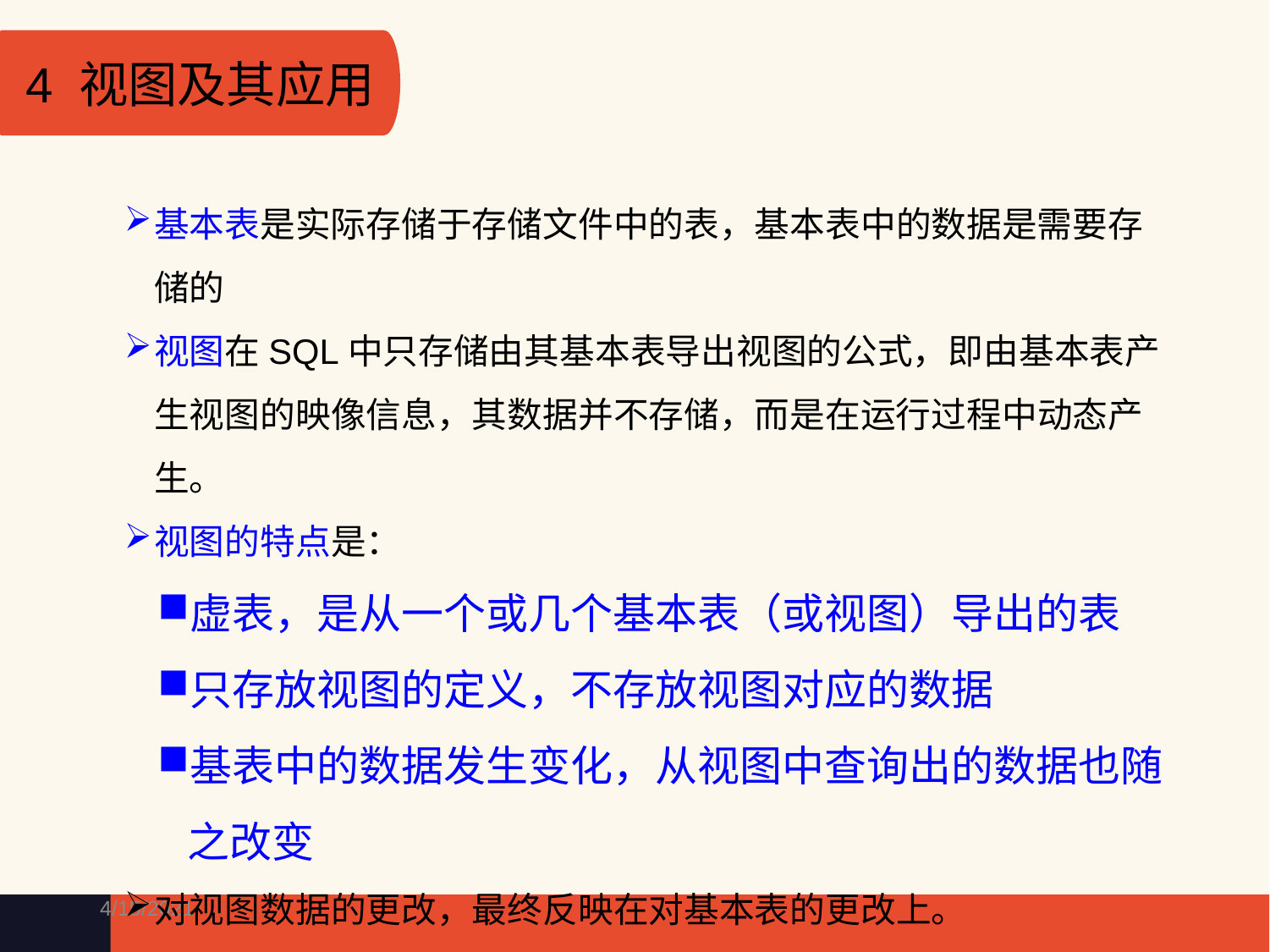

4 视图及其应用
基本表是实际存储于存储文件中的表，基本表中的数据是需要存储的
视图在SQL中只存储由其基本表导出视图的公式，即由基本表产生视图的映像信息，其数据并不存储，而是在运行过程中动态产生。
视图的特点是：
虚表，是从一个或几个基本表（或视图）导出的表
只存放视图的定义，不存放视图对应的数据
基表中的数据发生变化，从视图中查询出的数据也随之改变
对视图数据的更改，最终反映在对基本表的更改上。
4/15/2021